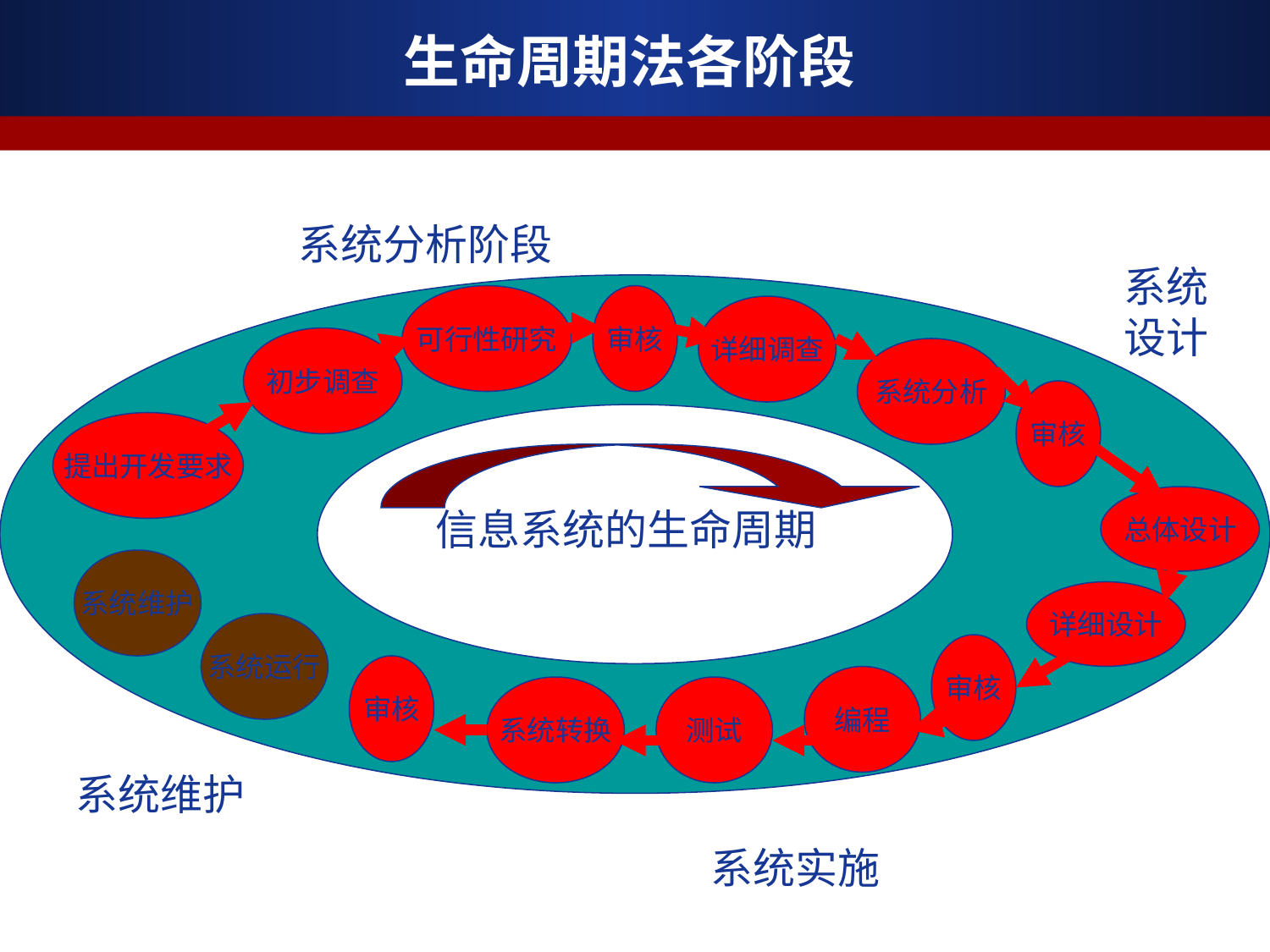

# 生命周期法各阶段
系统分析阶段
系统设计

可行性研究
审核
详细调查
初步调查

系统分析

审核

提出开发要求

总体设计
信息系统的生命周期
系统维护

详细设计
系统运行
审核
审核

编程
系统转换
测试

系统维护
系统实施